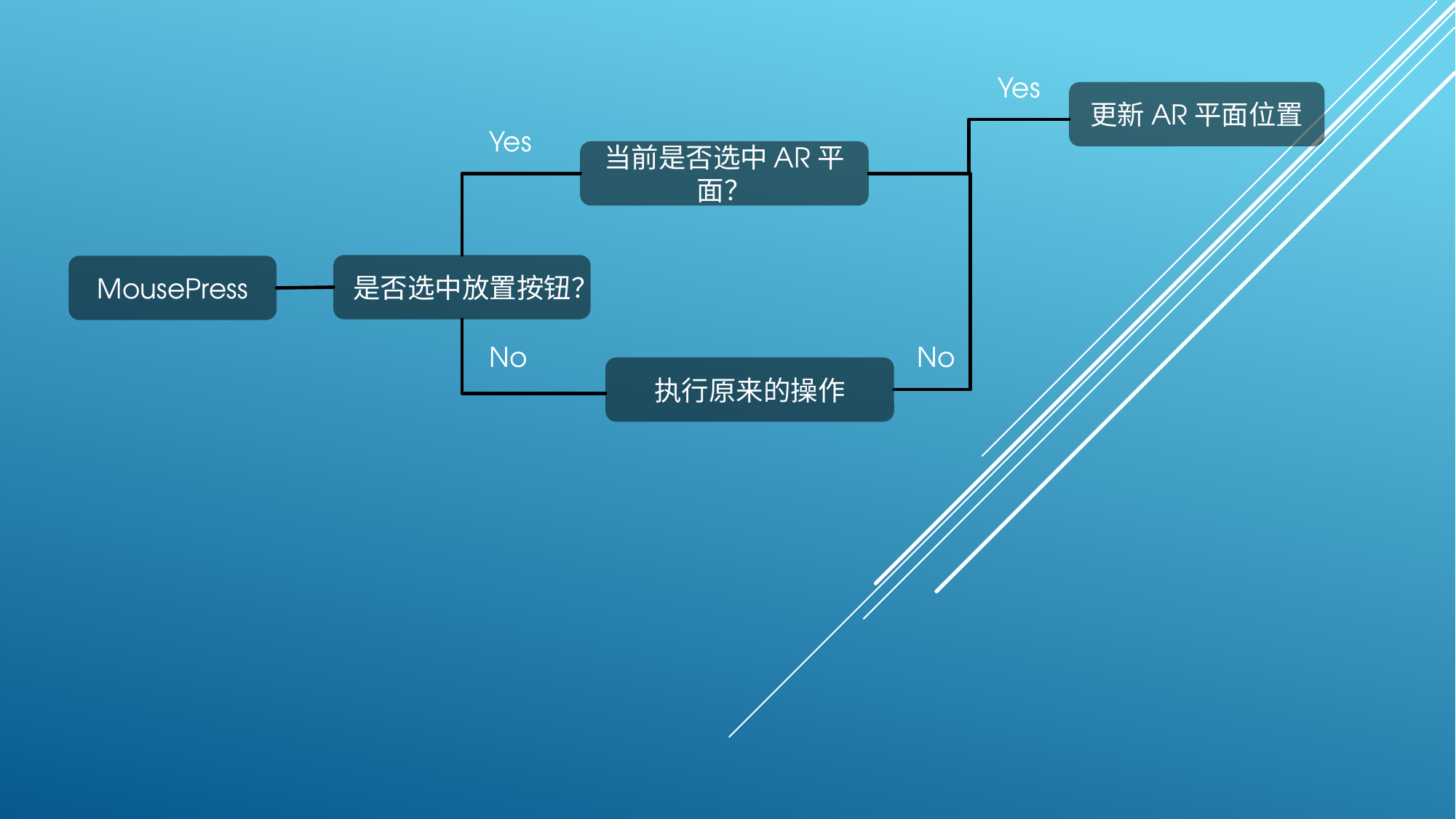

Yes
更新AR平面位置
Yes
当前是否选中AR平面？
是否选中放置按钮？
MousePress
No
No
执行原来的操作